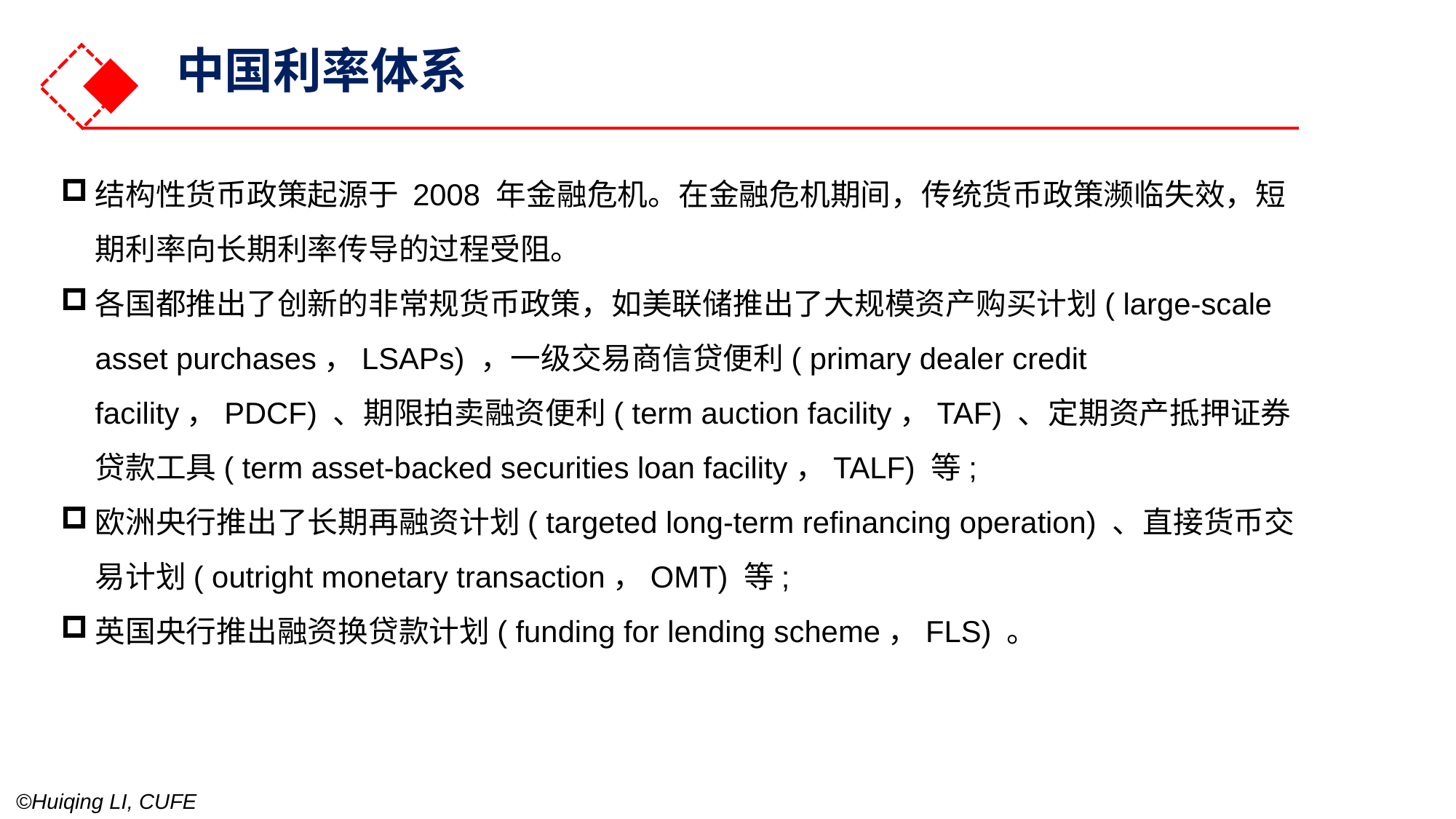

中国利率体系

结构性货币政策起源于 2008 年金融危机。在金融危机期间，传统货币政策濒临失效，短期利率向长期利率传导的过程受阻。
各国都推出了创新的非常规货币政策，如美联储推出了大规模资产购买计划( large-scale asset purchases，LSAPs) ，一级交易商信贷便利( primary dealer credit facility，PDCF) 、期限拍卖融资便利( term auction facility，TAF) 、定期资产抵押证券贷款工具( term asset-backed securities loan facility，TALF) 等;
欧洲央行推出了长期再融资计划( targeted long-term refinancing operation) 、直接货币交易计划( outright monetary transaction，OMT) 等;
英国央行推出融资换贷款计划( funding for lending scheme，FLS) 。